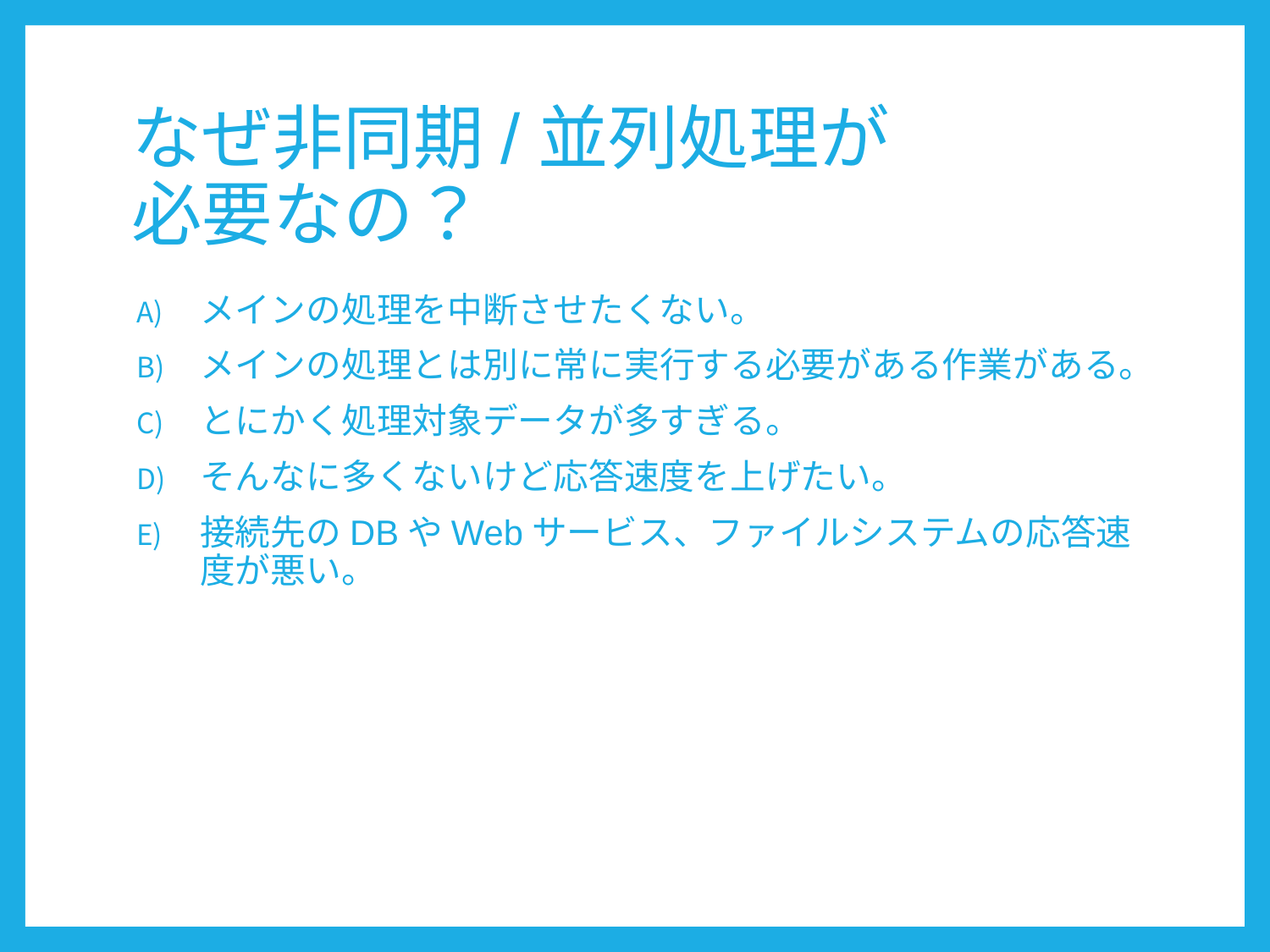

# なぜ非同期/並列処理が 必要なの？
メインの処理を中断させたくない。
メインの処理とは別に常に実行する必要がある作業がある。
とにかく処理対象データが多すぎる。
そんなに多くないけど応答速度を上げたい。
接続先のDBやWebサービス、ファイルシステムの応答速度が悪い。